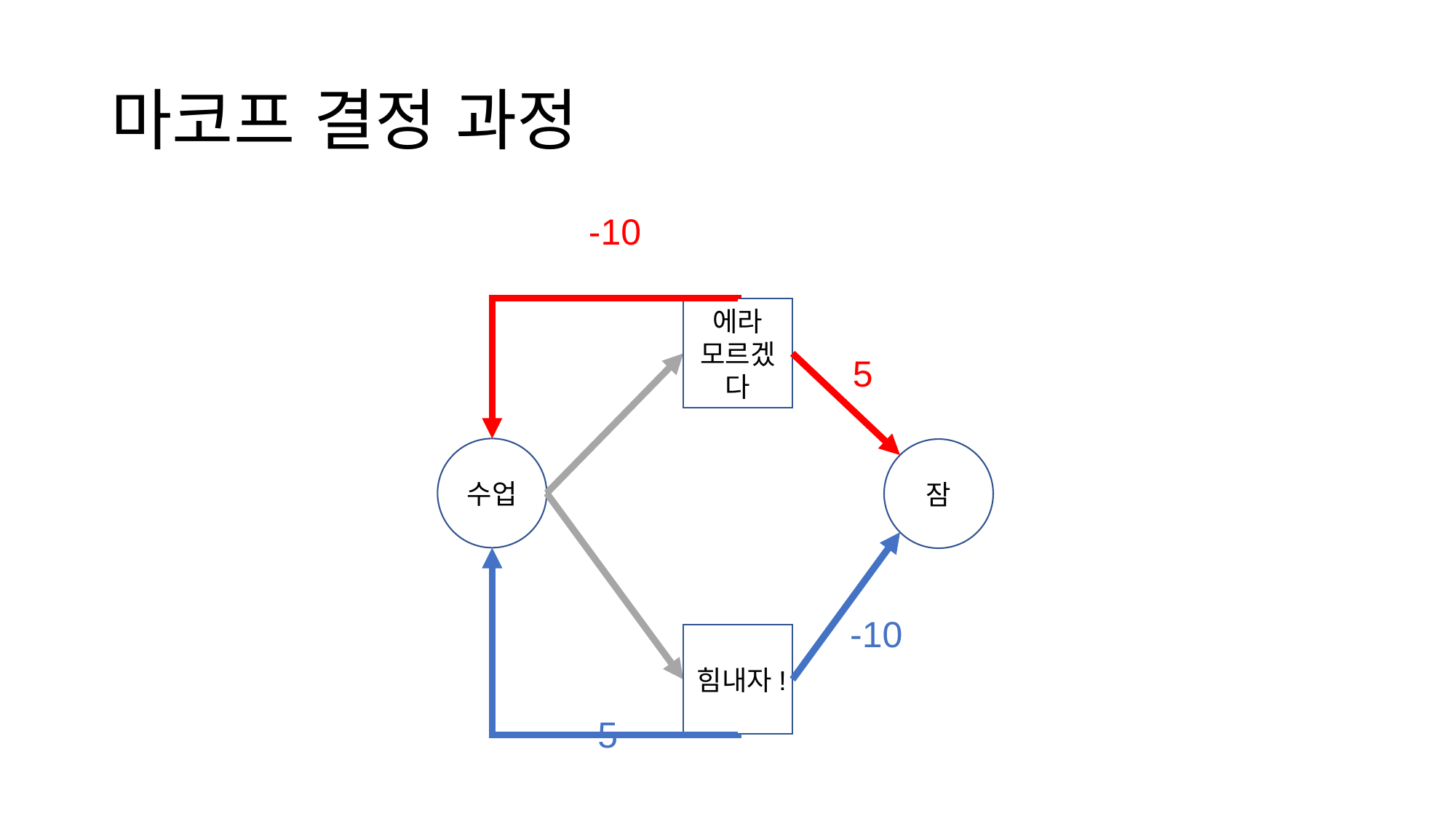

# 마코프 결정 과정
-10
에라 모르겠다
5
수업
잠
-10
힘내자!
5